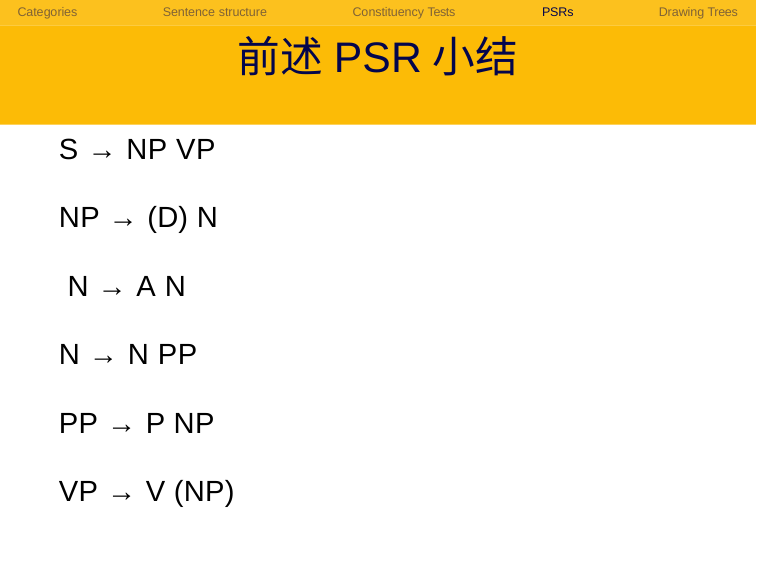

Categories	Sentence structure	Constituency Tests	PSRs	Drawing Trees
# 前述PSR小结
S → NP VP
NP → (D) N  N → A N
N → N PP  PP → P NP  VP → V (NP)